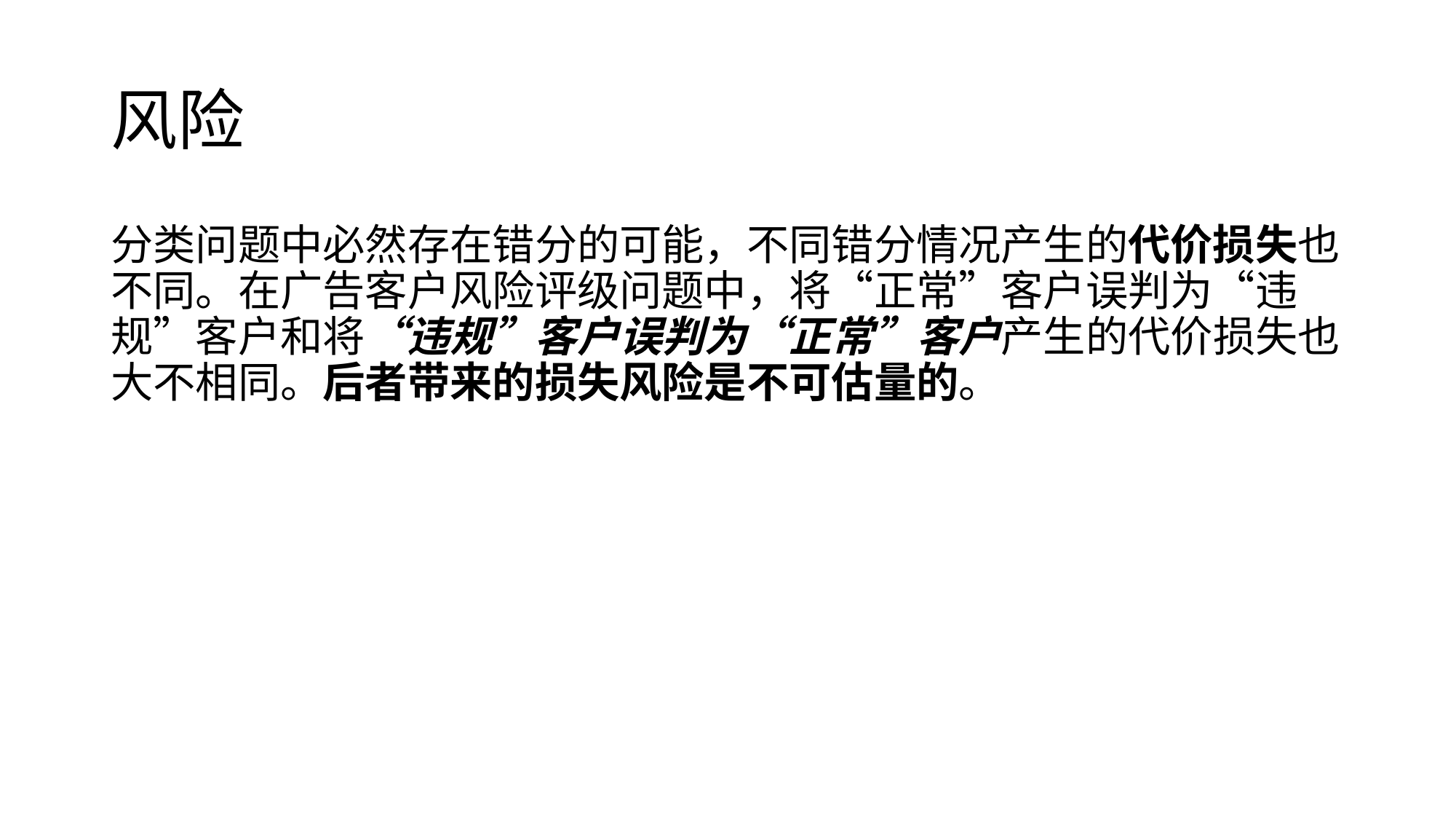

# 风险
分类问题中必然存在错分的可能，不同错分情况产生的代价损失也不同。在广告客户风险评级问题中，将“正常”客户误判为“违规”客户和将“违规”客户误判为“正常”客户产生的代价损失也大不相同。后者带来的损失风险是不可估量的。